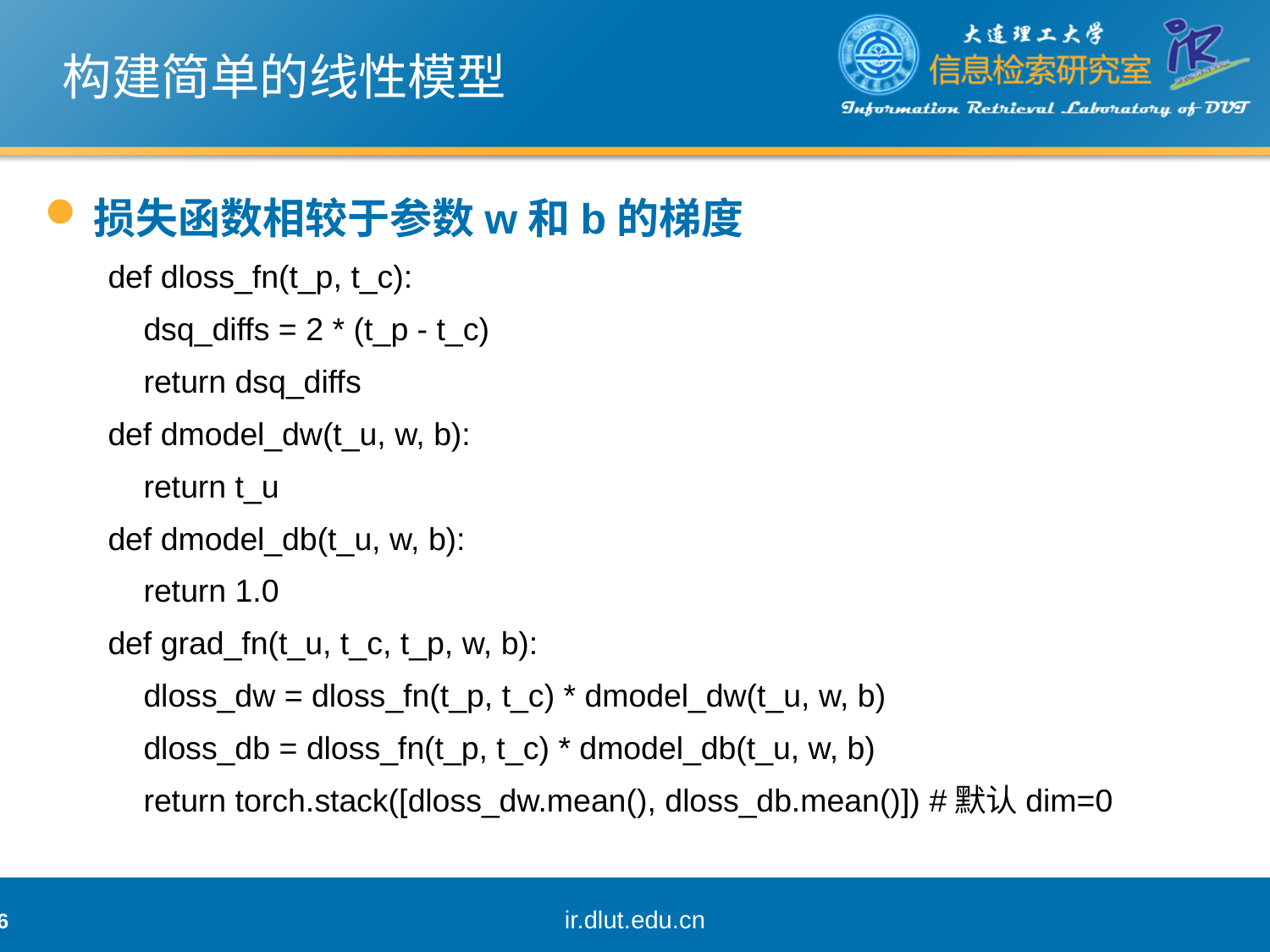

# 构建简单的线性模型
损失函数相较于参数w和b的梯度
def dloss_fn(t_p, t_c):
    dsq_diffs = 2 * (t_p - t_c)
    return dsq_diffs
def dmodel_dw(t_u, w, b):
    return t_u
def dmodel_db(t_u, w, b):
    return 1.0
def grad_fn(t_u, t_c, t_p, w, b):
    dloss_dw = dloss_fn(t_p, t_c) * dmodel_dw(t_u, w, b)
    dloss_db = dloss_fn(t_p, t_c) * dmodel_db(t_u, w, b)
    return torch.stack([dloss_dw.mean(), dloss_db.mean()]) #默认dim=0
6